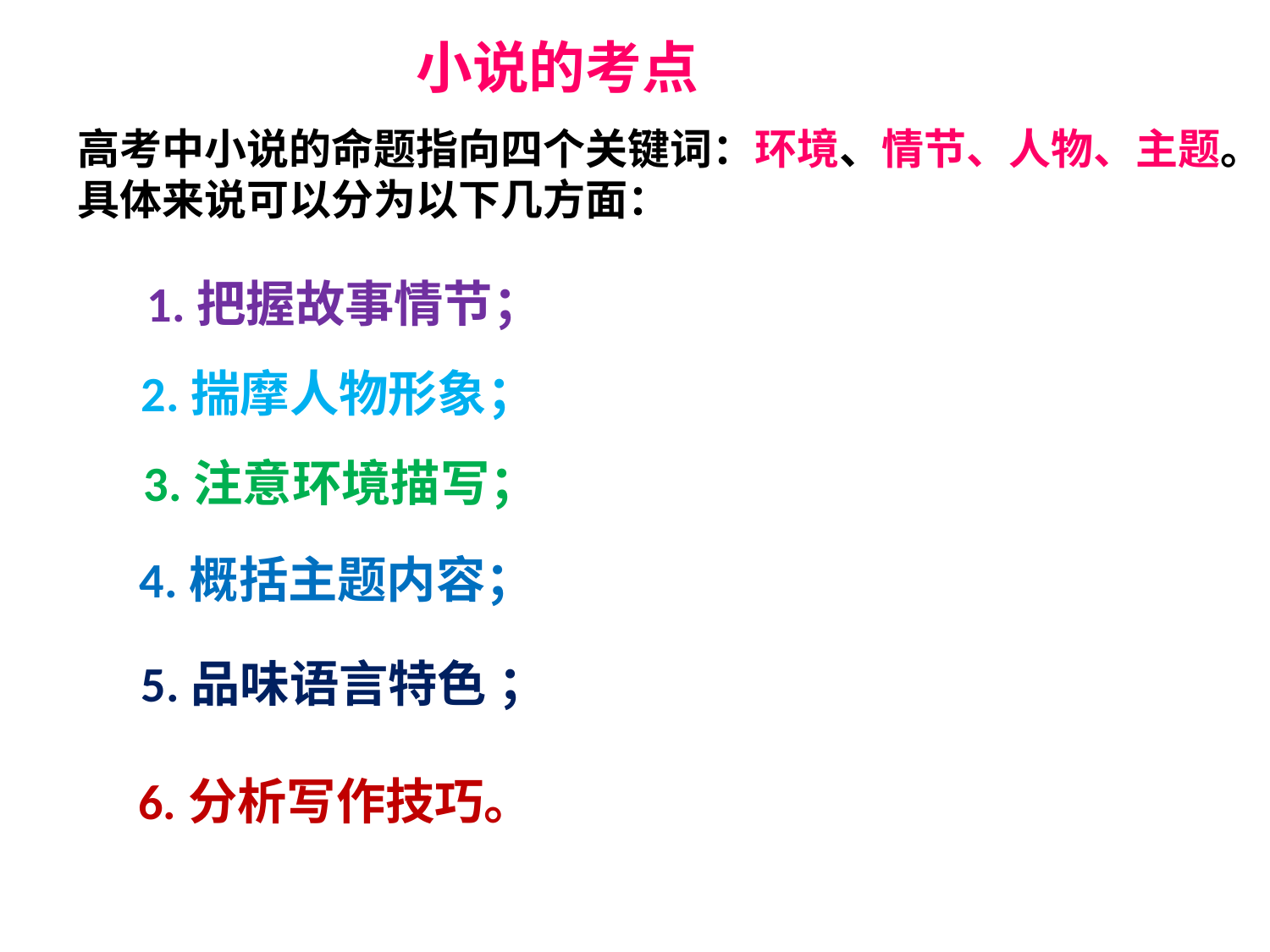

小说的考点
高考中小说的命题指向四个关键词：环境、情节、人物、主题。具体来说可以分为以下几方面：
1.把握故事情节；
2.揣摩人物形象；
3.注意环境描写；
4.概括主题内容；
5.品味语言特色 ；
6.分析写作技巧。